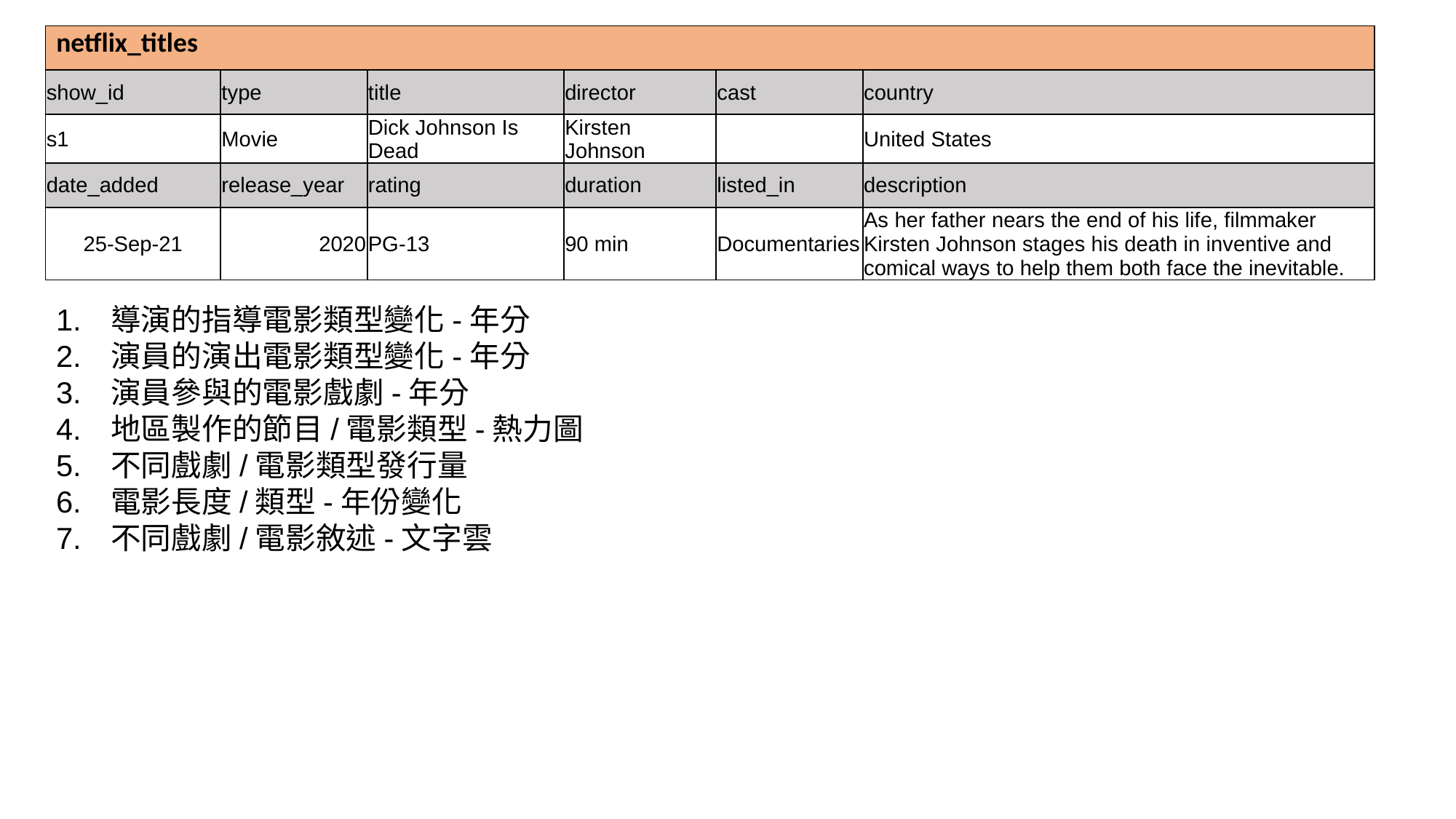

| netflix\_titles |  |  |  |  |  |
| --- | --- | --- | --- | --- | --- |
| show\_id | type | title | director | cast | country |
| s1 | Movie | Dick Johnson Is Dead | Kirsten Johnson |  | United States |
| date\_added | release\_year | rating | duration | listed\_in | description |
| 25-Sep-21 | 2020 | PG-13 | 90 min | Documentaries | As her father nears the end of his life, filmmaker Kirsten Johnson stages his death in inventive and comical ways to help them both face the inevitable. |
導演的指導電影類型變化-年分
演員的演出電影類型變化-年分
演員參與的電影戲劇-年分
地區製作的節目/電影類型-熱力圖
不同戲劇/電影類型發行量
電影長度/類型-年份變化
不同戲劇/電影敘述-文字雲